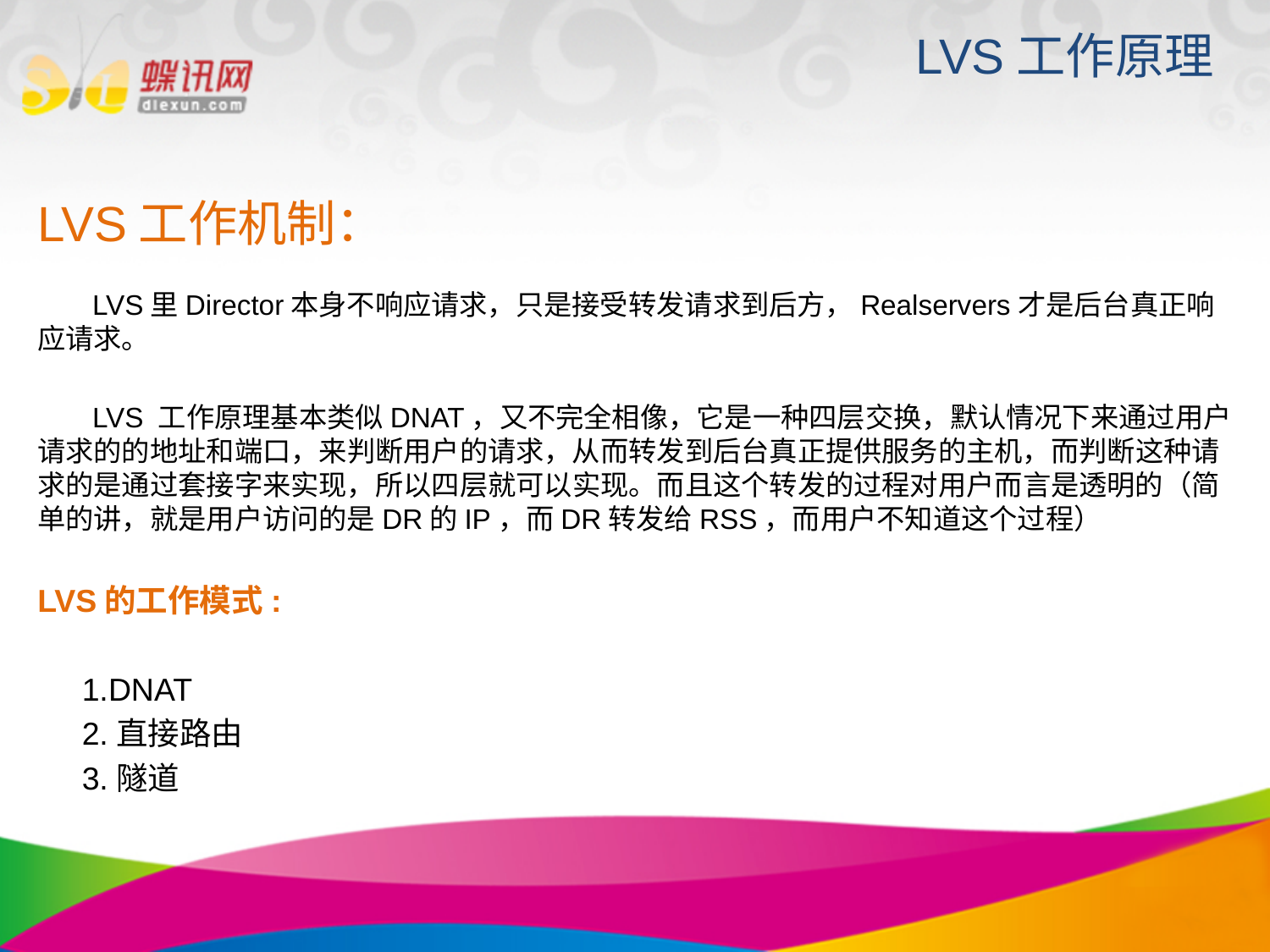

# LVS工作原理
LVS工作机制：

       LVS里Director本身不响应请求，只是接受转发请求到后方，Realservers才是后台真正响应请求。

       LVS 工作原理基本类似DNAT，又不完全相像，它是一种四层交换，默认情况下来通过用户请求的的地址和端口，来判断用户的请求，从而转发到后台真正提供服务的主机，而判断这种请求的是通过套接字来实现，所以四层就可以实现。而且这个转发的过程对用户而言是透明的（简单的讲，就是用户访问的是DR的IP，而DR转发给RSS，而用户不知道这个过程）

LVS的工作模式:

     1.DNAT
     2.直接路由
     3.隧道